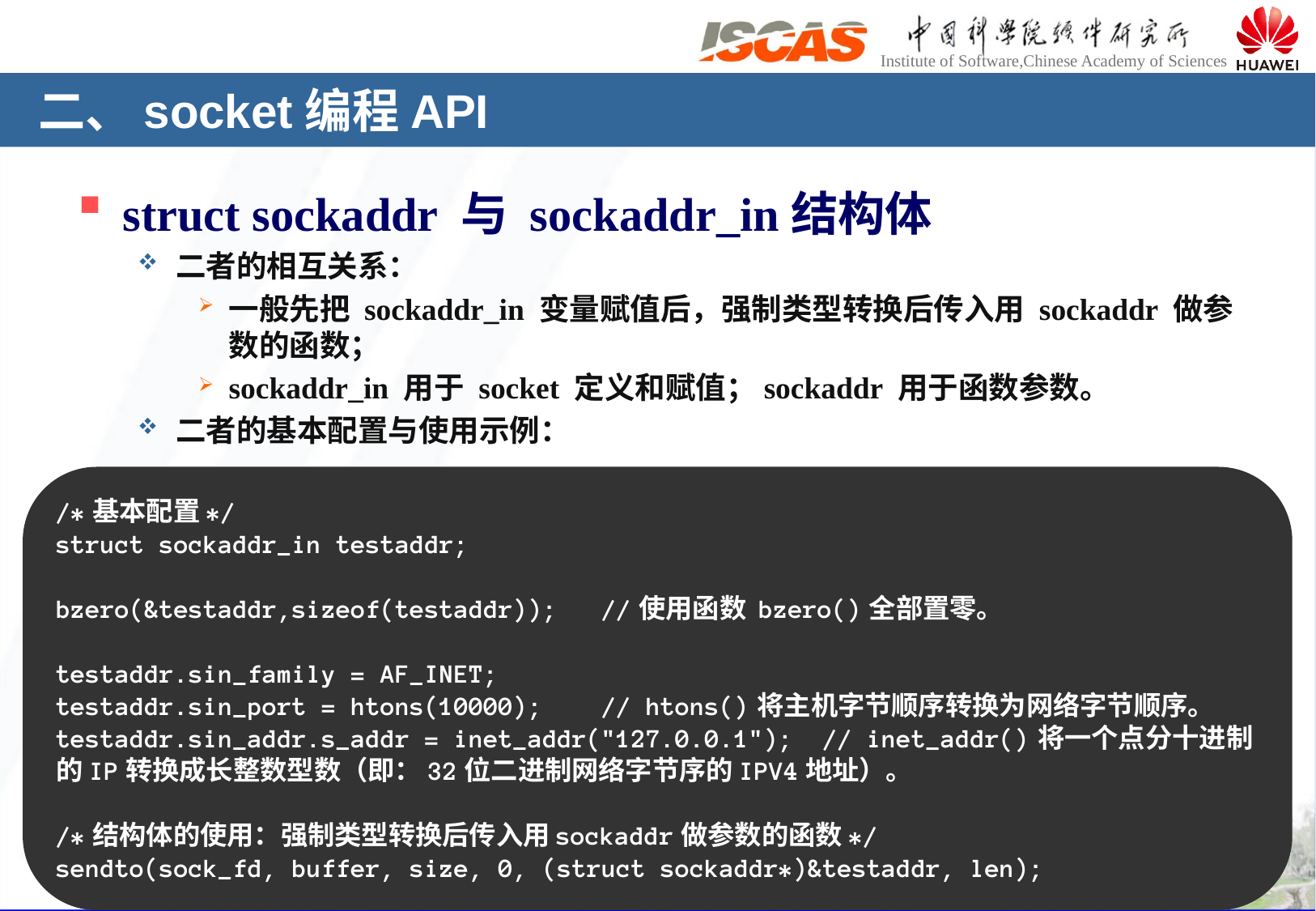

# 二、socket编程API
struct sockaddr 与 sockaddr_in结构体
二者的相互关系：
一般先把 sockaddr_in 变量赋值后，强制类型转换后传入用 sockaddr 做参数的函数；
sockaddr_in 用于 socket 定义和赋值；sockaddr 用于函数参数。
二者的基本配置与使用示例：

/*基本配置*/
struct sockaddr_in testaddr;

bzero(&testaddr,sizeof(testaddr));   //使用函数 bzero()全部置零。

testaddr.sin_family = AF_INET;
testaddr.sin_port = htons(10000);    // htons()将主机字节顺序转换为网络字节顺序。
testaddr.sin_addr.s_addr = inet_addr("127.0.0.1");  // inet_addr()将一个点分十进制的IP转换成长整数型数（即：32位二进制网络字节序的IPV4地址）。

/*结构体的使用：强制类型转换后传入用sockaddr做参数的函数*/
sendto(sock_fd, buffer, size, 0, (struct sockaddr*)&testaddr, len);